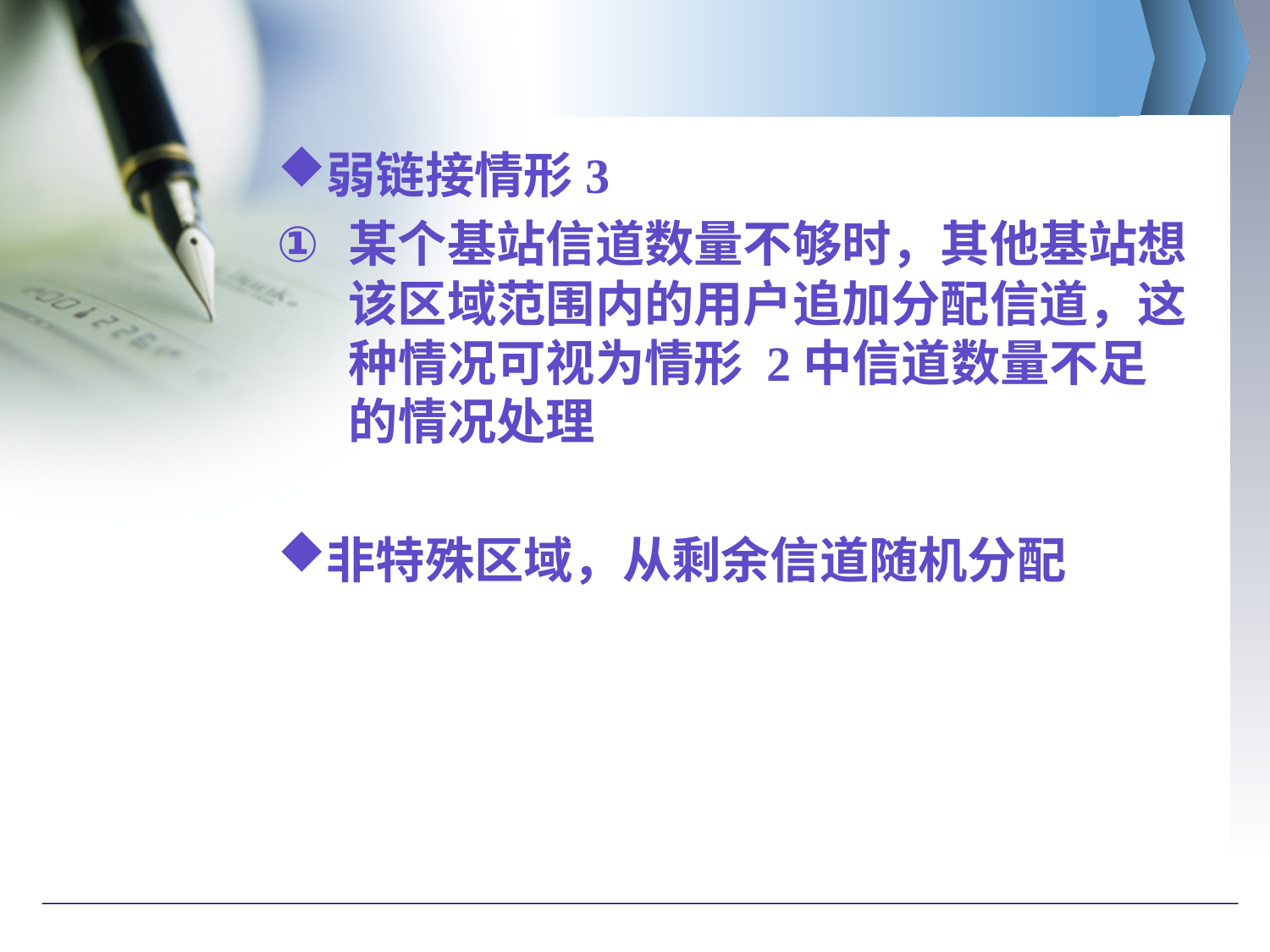

#
弱链接情形3
某个基站信道数量不够时，其他基站想该区域范围内的用户追加分配信道，这种情况可视为情形 2中信道数量不足的情况处理

非特殊区域，从剩余信道随机分配